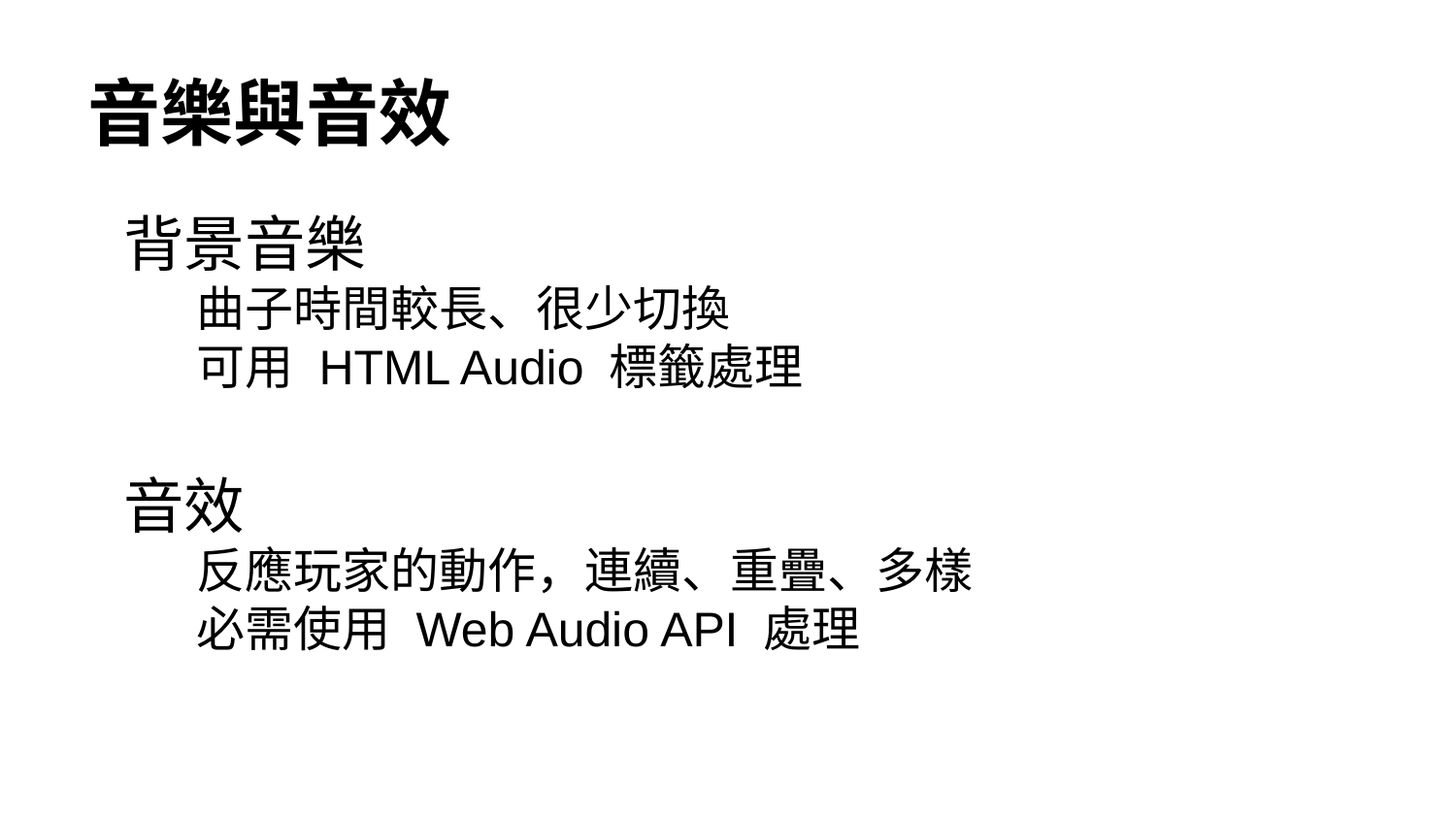

# 音樂與音效
背景音樂
曲子時間較長、很少切換
可用 HTML Audio 標籤處理

音效
反應玩家的動作，連續、重疊、多樣
必需使用 Web Audio API 處理